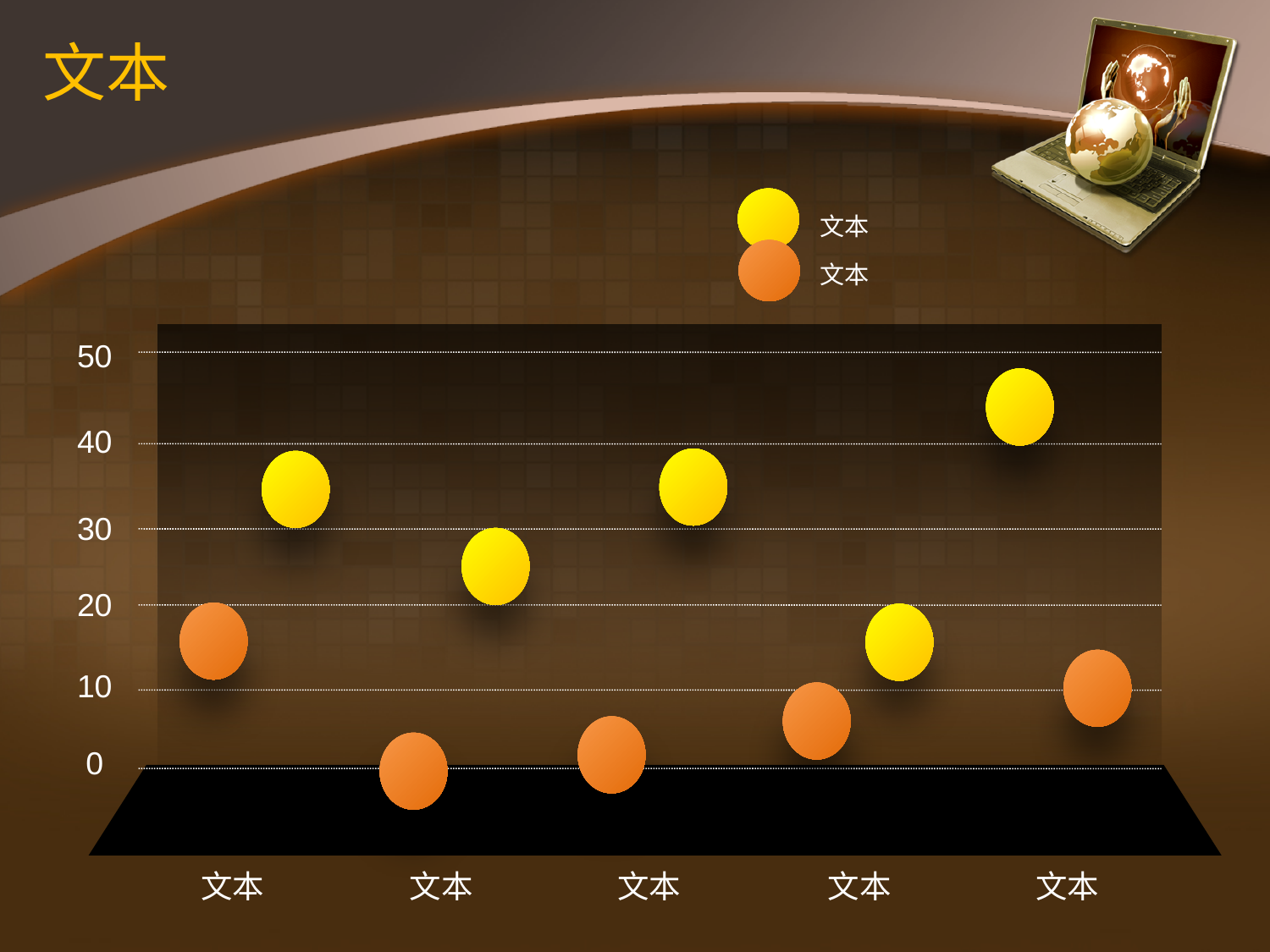

# 文本

文本

文本

50

40

30

20

10

0

文本
文本
文本
文本
文本